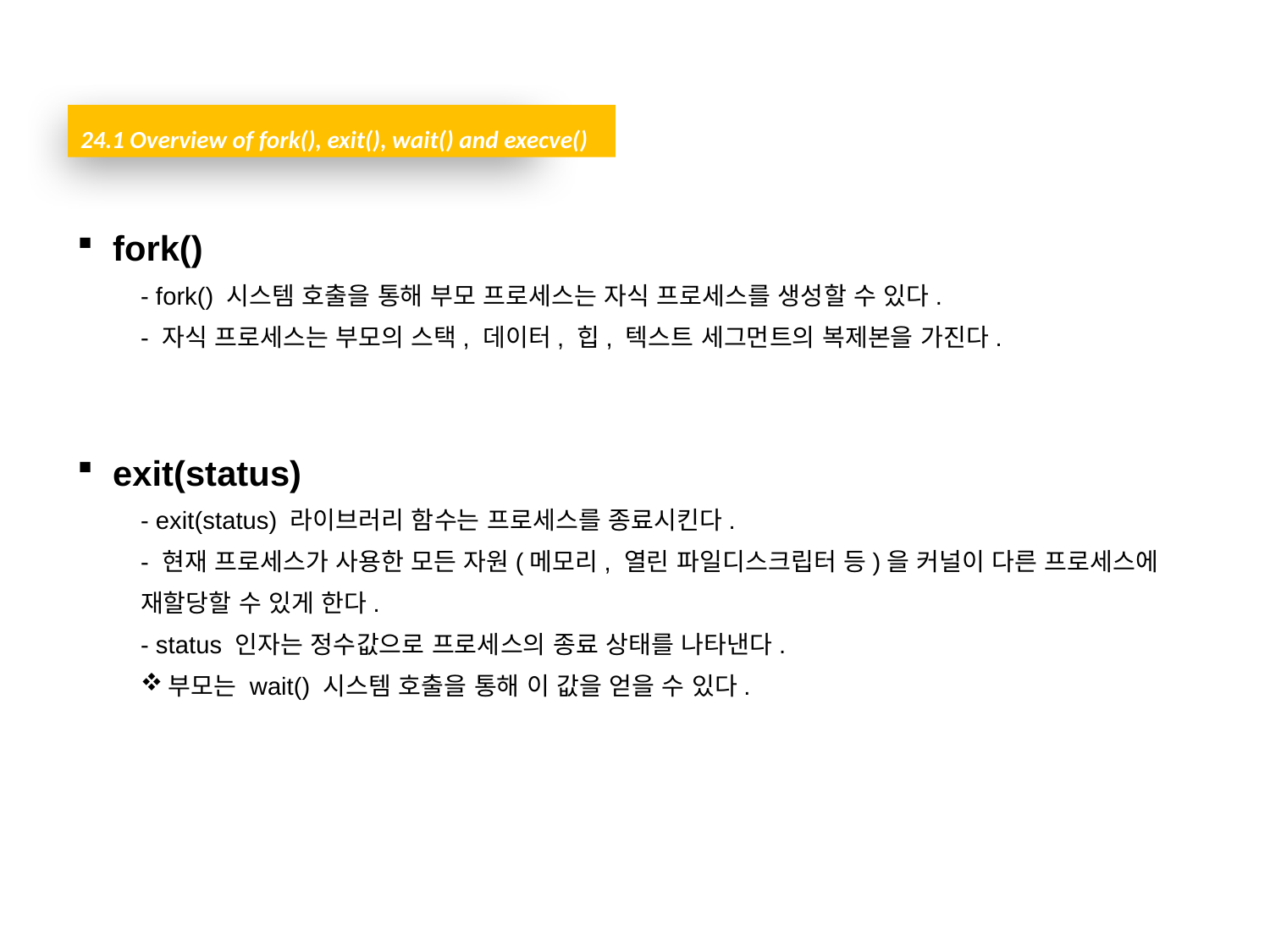

24.1 Overview of fork(), exit(), wait() and execve()
fork()
- fork() 시스템 호출을 통해 부모 프로세스는 자식 프로세스를 생성할 수 있다.
- 자식 프로세스는 부모의 스택, 데이터, 힙, 텍스트 세그먼트의 복제본을 가진다.

exit(status)
- exit(status) 라이브러리 함수는 프로세스를 종료시킨다.
- 현재 프로세스가 사용한 모든 자원(메모리, 열린 파일디스크립터 등)을 커널이 다른 프로세스에 재할당할 수 있게 한다.
- status 인자는 정수값으로 프로세스의 종료 상태를 나타낸다.
부모는 wait() 시스템 호출을 통해 이 값을 얻을 수 있다.